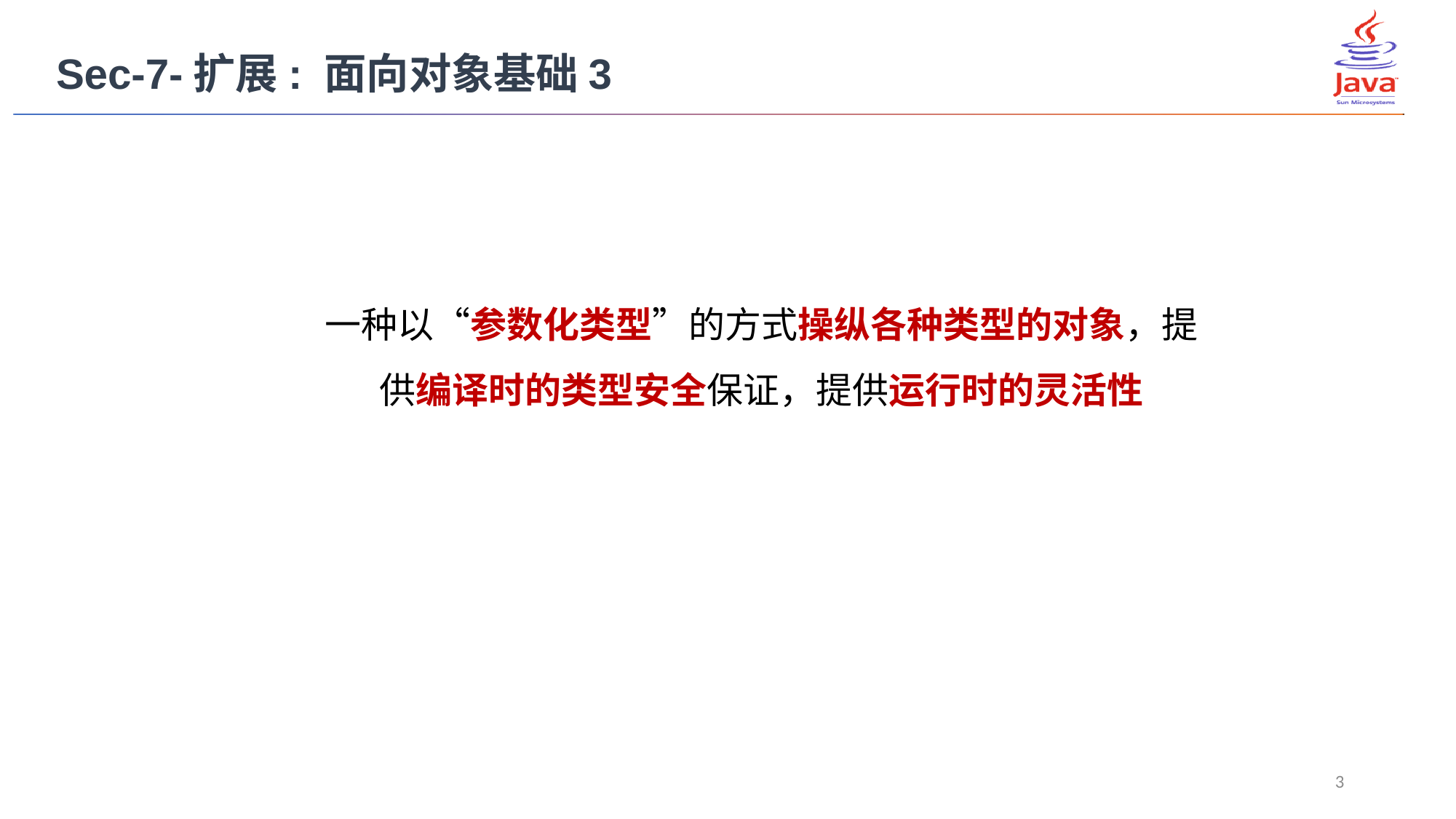

Sec-7-扩展: 面向对象基础3
一种以“参数化类型”的方式操纵各种类型的对象，提供编译时的类型安全保证，提供运行时的灵活性
3